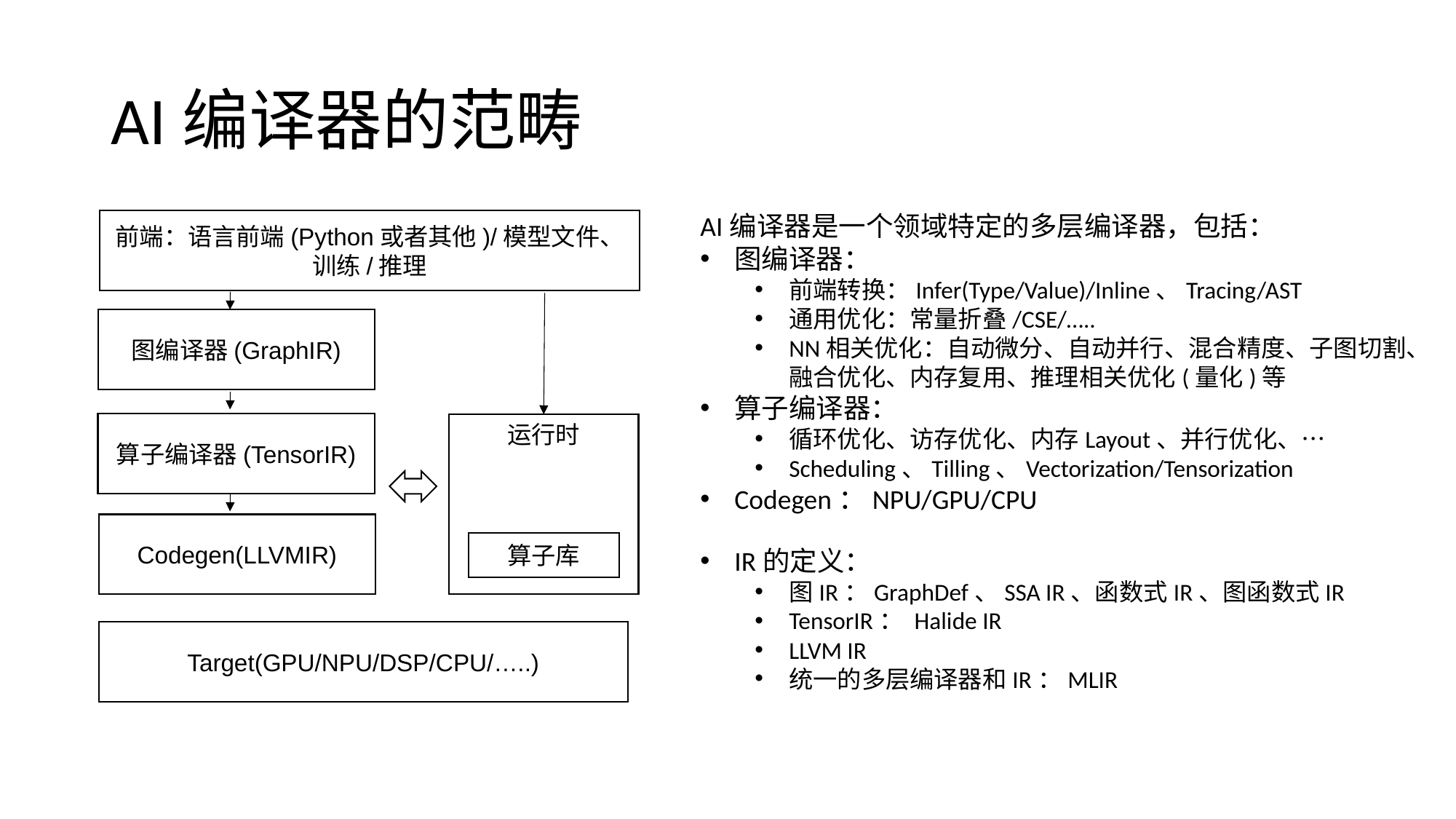

# AI编译器的范畴
AI编译器是一个领域特定的多层编译器，包括：
图编译器：
前端转换：Infer(Type/Value)/Inline、Tracing/AST
通用优化：常量折叠/CSE/…..
NN相关优化：自动微分、自动并行、混合精度、子图切割、融合优化、内存复用、推理相关优化(量化)等
算子编译器：
循环优化、访存优化、内存Layout、并行优化、…
Scheduling、Tilling、Vectorization/Tensorization
Codegen：NPU/GPU/CPU

IR的定义：
图IR：GraphDef、SSA IR、函数式IR、图函数式IR
TensorIR： Halide IR
LLVM IR
统一的多层编译器和IR：MLIR
前端：语言前端(Python或者其他)/模型文件、训练/推理
图编译器(GraphIR)
算子编译器(TensorIR)
Codegen(LLVMIR)
运行时
算子库

Target(GPU/NPU/DSP/CPU/…..)